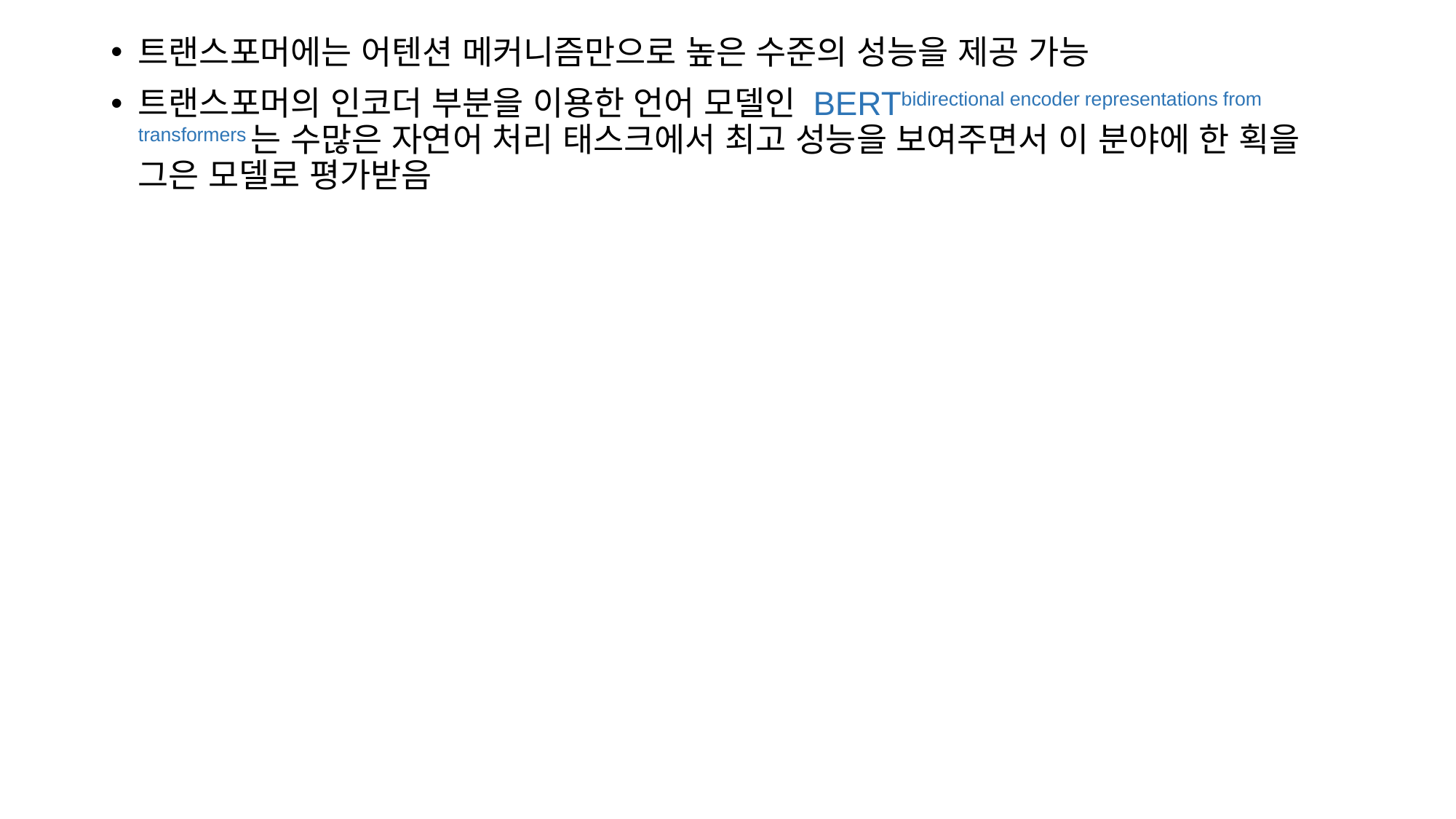

트랜스포머에는 어텐션 메커니즘만으로 높은 수준의 성능을 제공 가능
트랜스포머의 인코더 부분을 이용한 언어 모델인 BERTbidirectional encoder representations from transformers는 수많은 자연어 처리 태스크에서 최고 성능을 보여주면서 이 분야에 한 획을 그은 모델로 평가받음